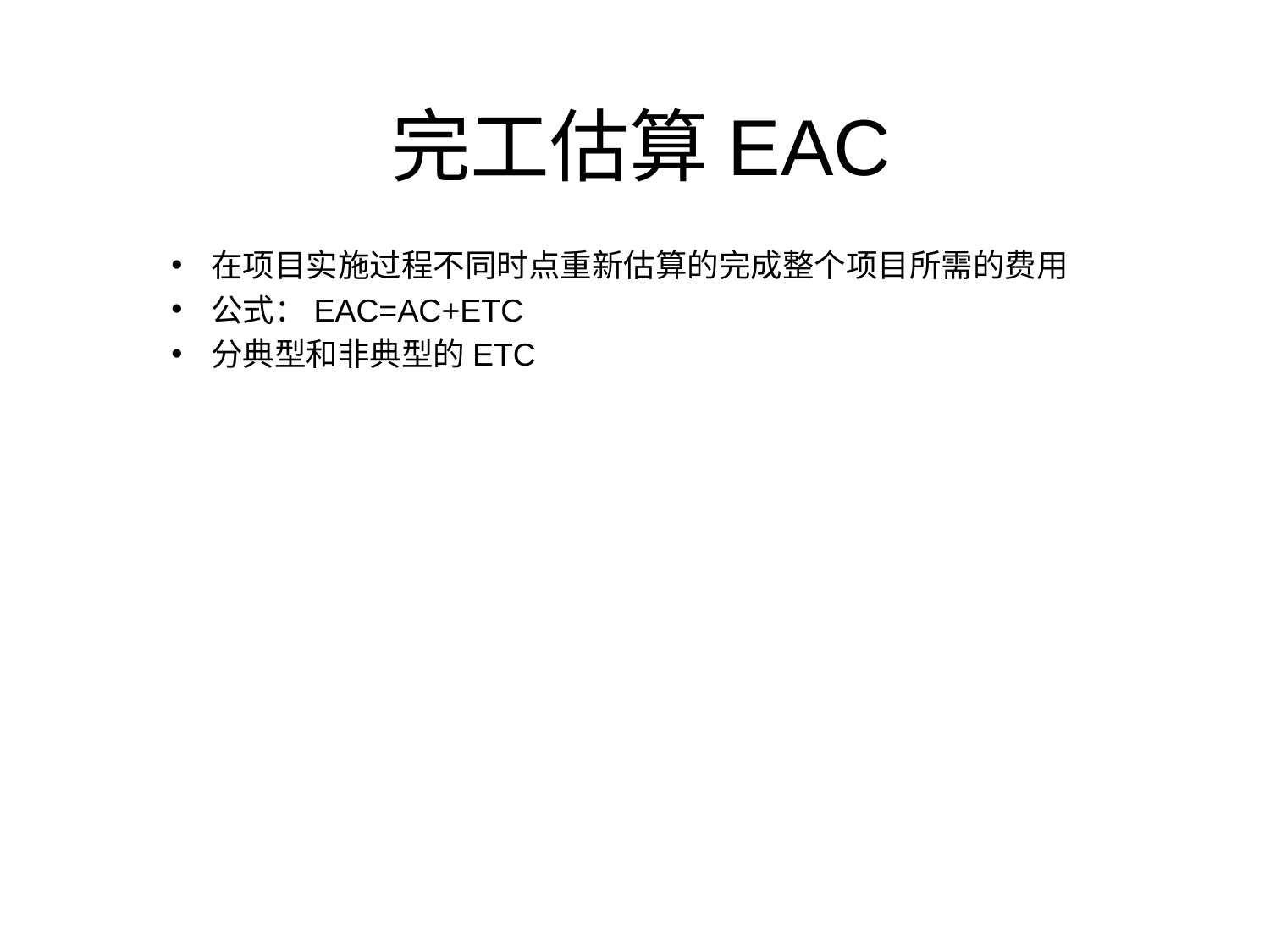

# 完工估算EAC
在项目实施过程不同时点重新估算的完成整个项目所需的费用
公式：EAC=AC+ETC
分典型和非典型的ETC